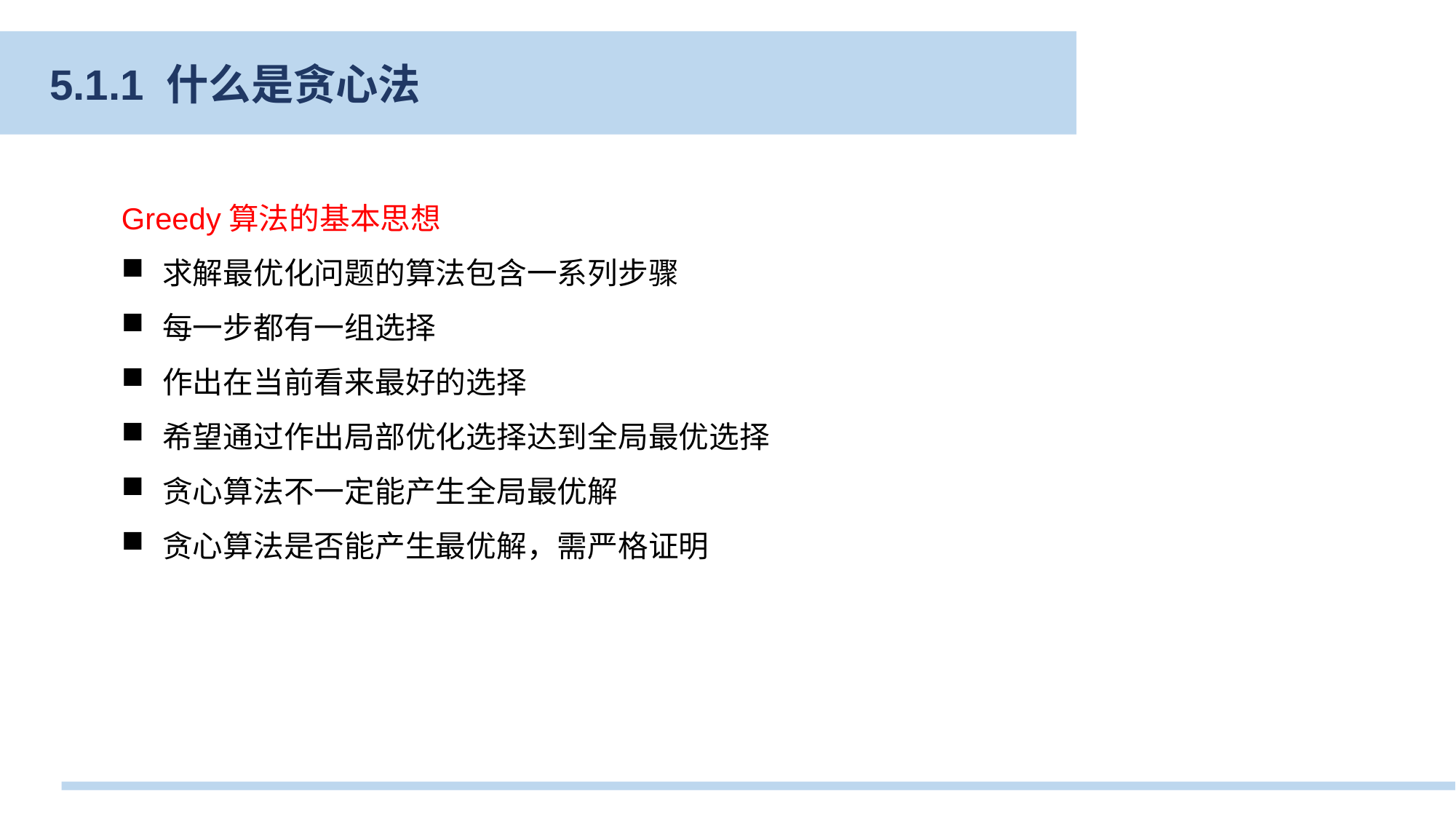

5.1.1 什么是贪心法
Greedy算法的基本思想
求解最优化问题的算法包含一系列步骤
每一步都有一组选择
作出在当前看来最好的选择
希望通过作出局部优化选择达到全局最优选择
贪心算法不一定能产生全局最优解
贪心算法是否能产生最优解，需严格证明